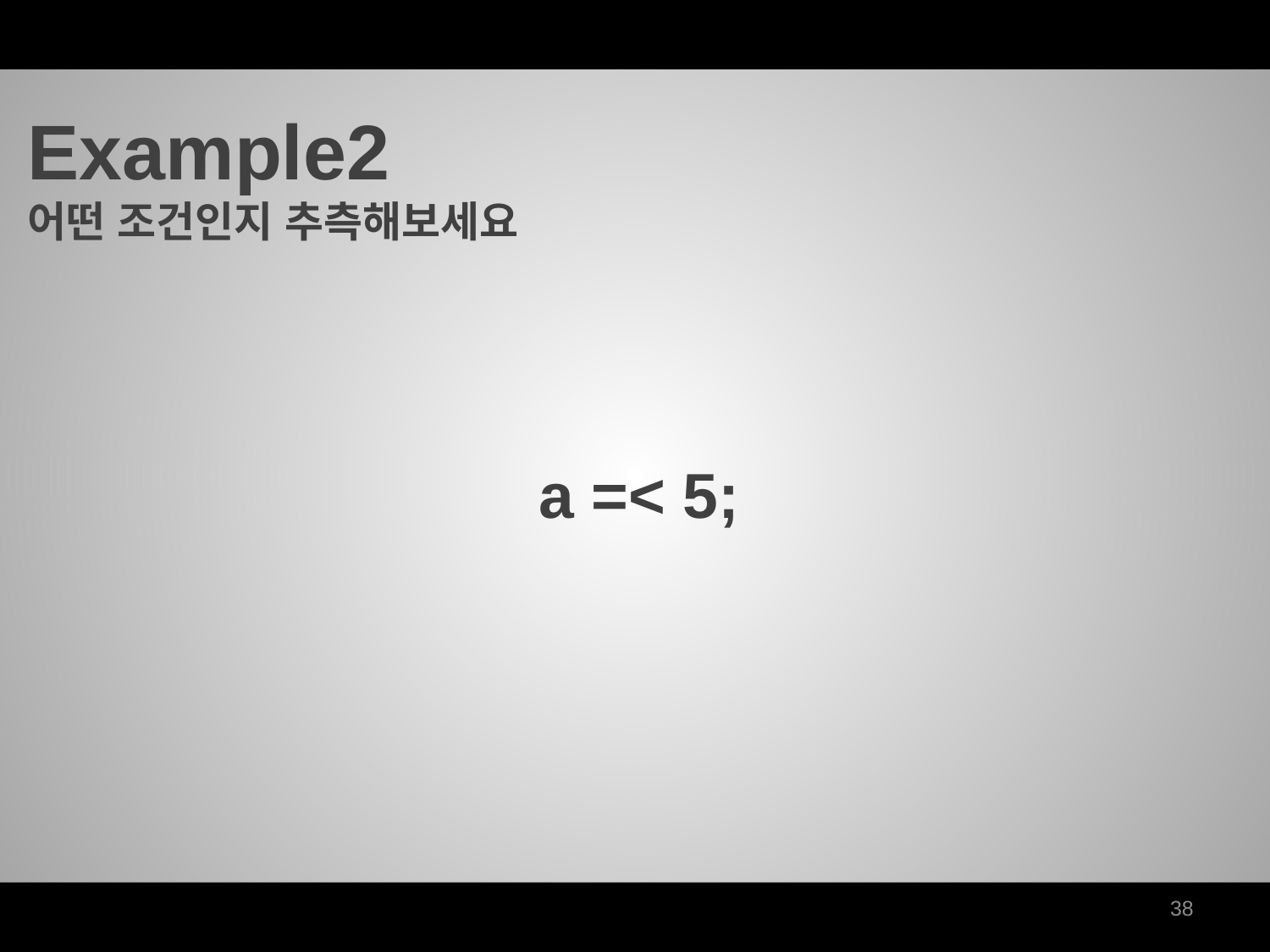

Example2
어떤 조건인지 추측해보세요
a =< 5;
38